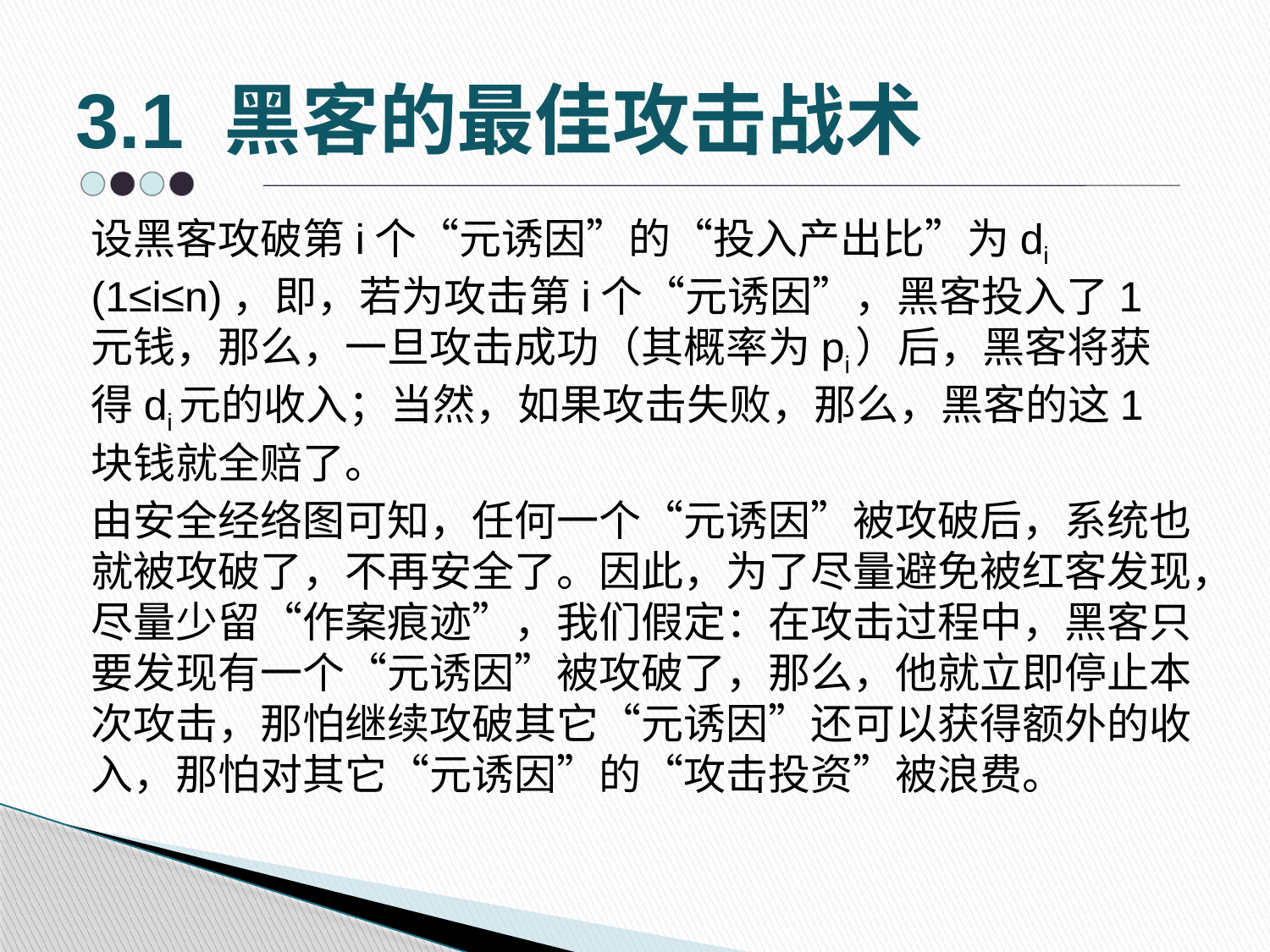

# 3.1 黑客的最佳攻击战术

设黑客攻破第i个“元诱因”的“投入产出比”为di (1≤i≤n)，即，若为攻击第i个“元诱因”，黑客投入了1元钱，那么，一旦攻击成功（其概率为pi）后，黑客将获得di元的收入；当然，如果攻击失败，那么，黑客的这1块钱就全赔了。
由安全经络图可知，任何一个“元诱因”被攻破后，系统也就被攻破了，不再安全了。因此，为了尽量避免被红客发现，尽量少留“作案痕迹”，我们假定：在攻击过程中，黑客只要发现有一个“元诱因”被攻破了，那么，他就立即停止本次攻击，那怕继续攻破其它“元诱因”还可以获得额外的收入，那怕对其它“元诱因”的“攻击投资”被浪费。